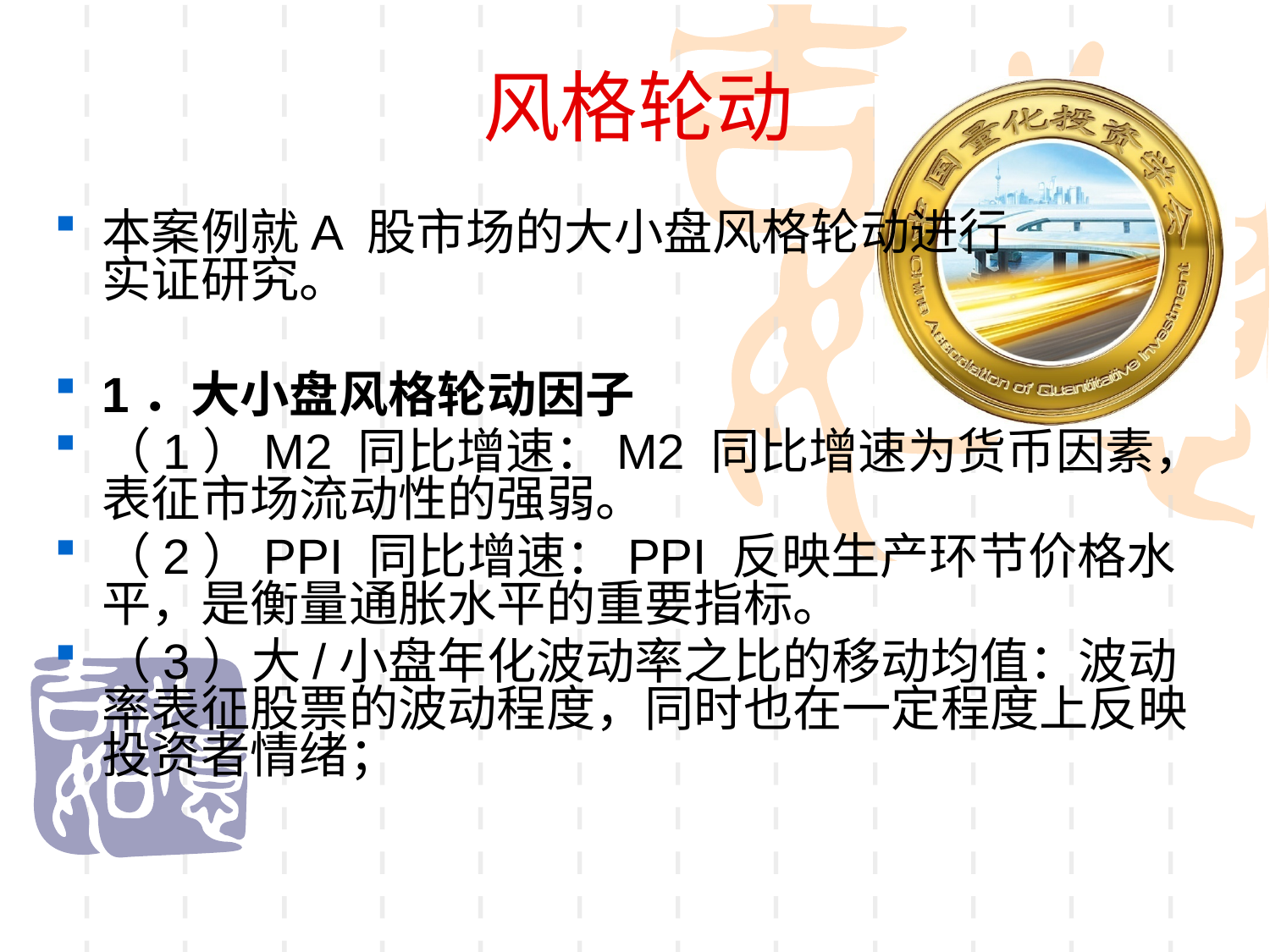

风格轮动
本案例就A 股市场的大小盘风格轮动进行
实证研究。

1．大小盘风格轮动因子
（1）M2 同比增速：M2 同比增速为货币因素，表征市场流动性的强弱。
（2）PPI 同比增速：PPI 反映生产环节价格水平，是衡量通胀水平的重要指标。
（3）大/小盘年化波动率之比的移动均值：波动率表征股票的波动程度，同时也在一定程度上反映投资者情绪；